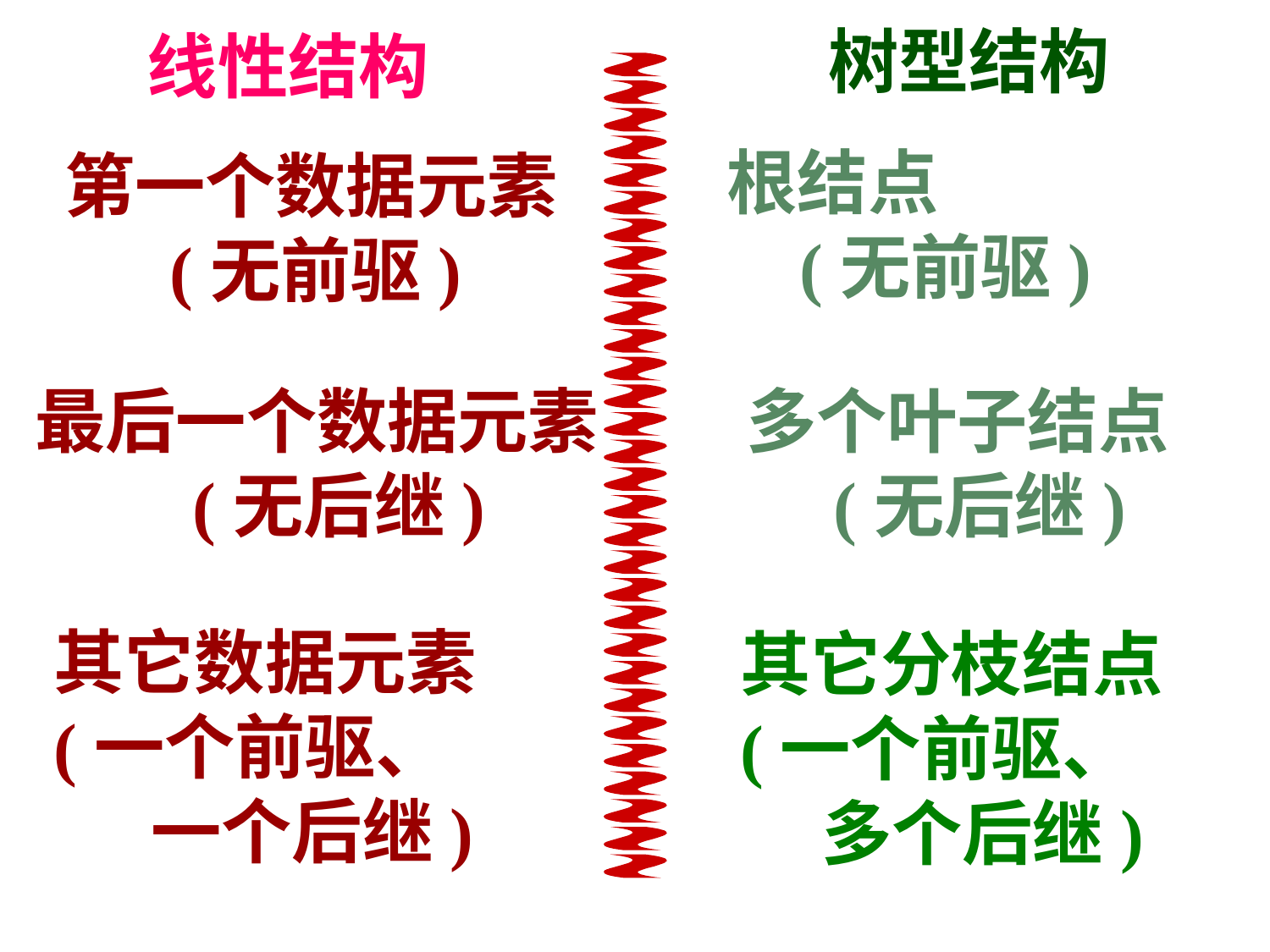

树型结构
线性结构
 根结点
      (无前驱)
第一个数据元素
      (无前驱)
最后一个数据元素
         (无后继)
多个叶子结点
     (无后继)
~~~~~~~~~~~~~~~~~~~~~~~~~~~~~~
其它数据元素
(一个前驱、
     一个后继)
其它分枝结点
(一个前驱、
    多个后继)